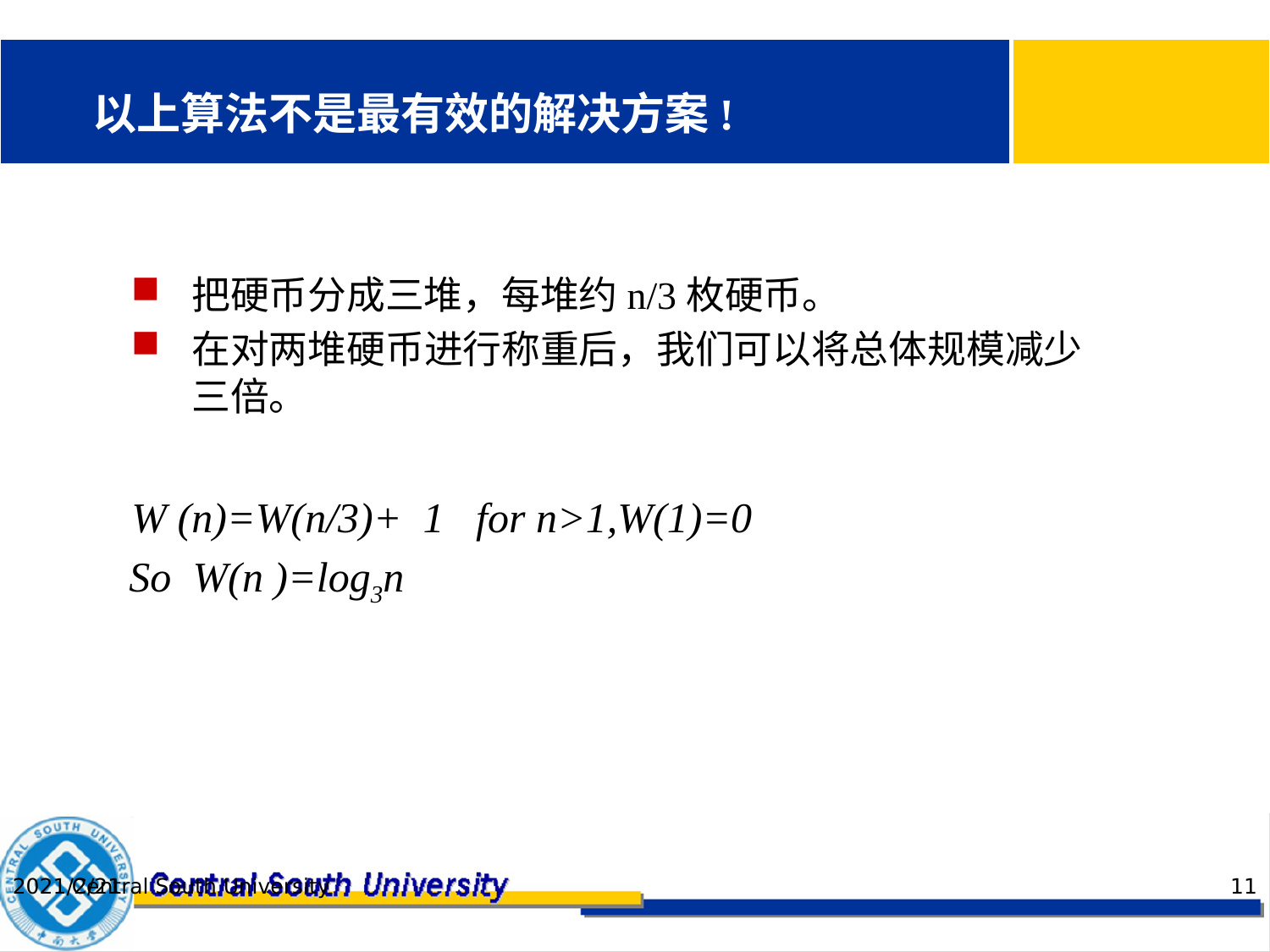

# 以上算法不是最有效的解决方案!
把硬币分成三堆，每堆约n/3枚硬币。
在对两堆硬币进行称重后，我们可以将总体规模减少三倍。

      W (n)=W(n/3)+  1   for n>1,W(1)=0
      So  W(n )=log3n

Central South University
2021/2/21
11